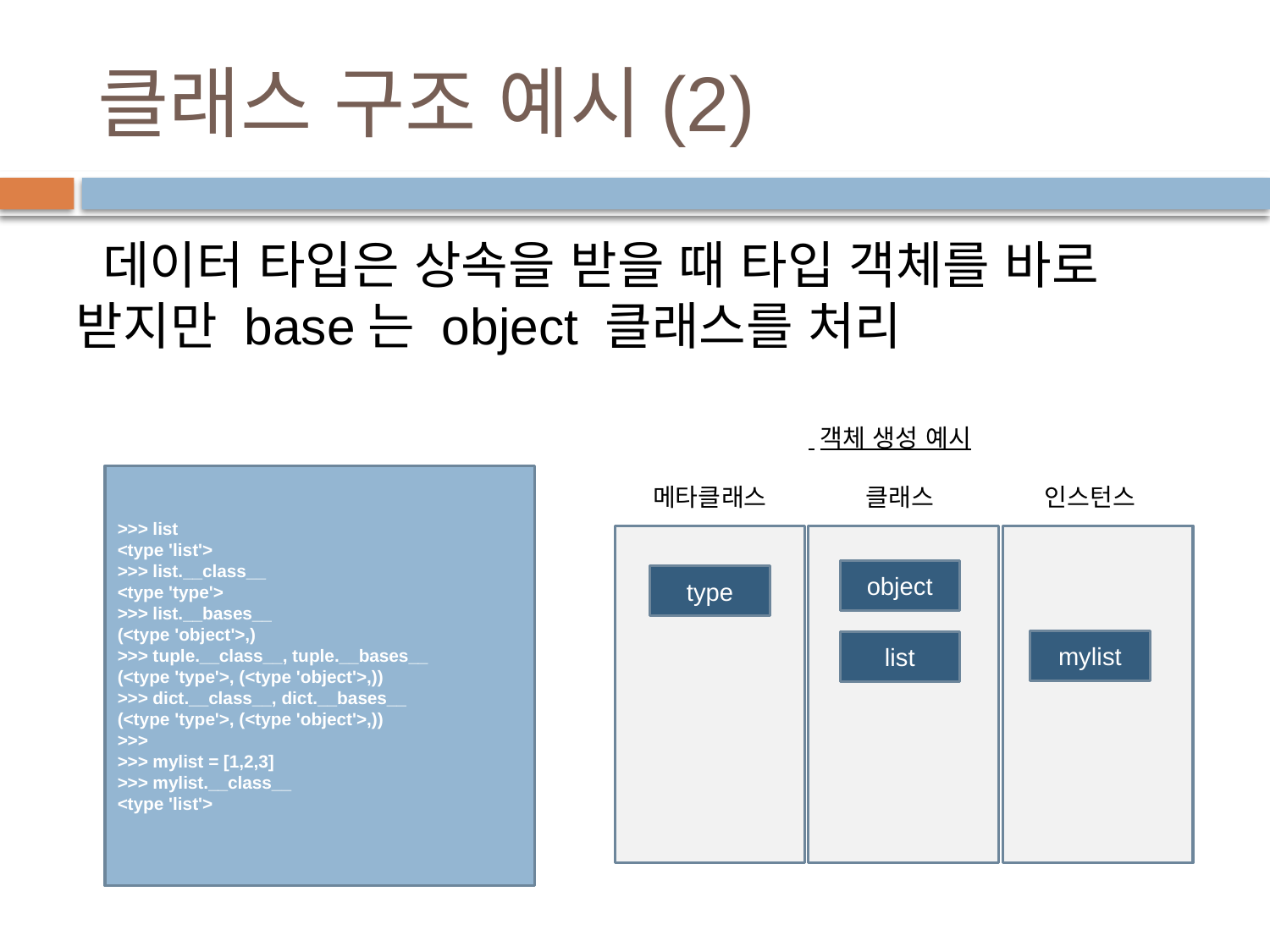

# 클래스 구조 예시(2)
 데이터 타입은 상속을 받을 때 타입 객체를 바로 받지만 base는 object 클래스를 처리
 객체 생성 예시
>>> list
<type 'list'>
>>> list.__class__
<type 'type'>
>>> list.__bases__
(<type 'object'>,)
>>> tuple.__class__, tuple.__bases__
(<type 'type'>, (<type 'object'>,))
>>> dict.__class__, dict.__bases__
(<type 'type'>, (<type 'object'>,))
>>>
>>> mylist = [1,2,3]
>>> mylist.__class__
<type 'list'>

메타클래스
클래스
인스턴스

object
type
mylist
list